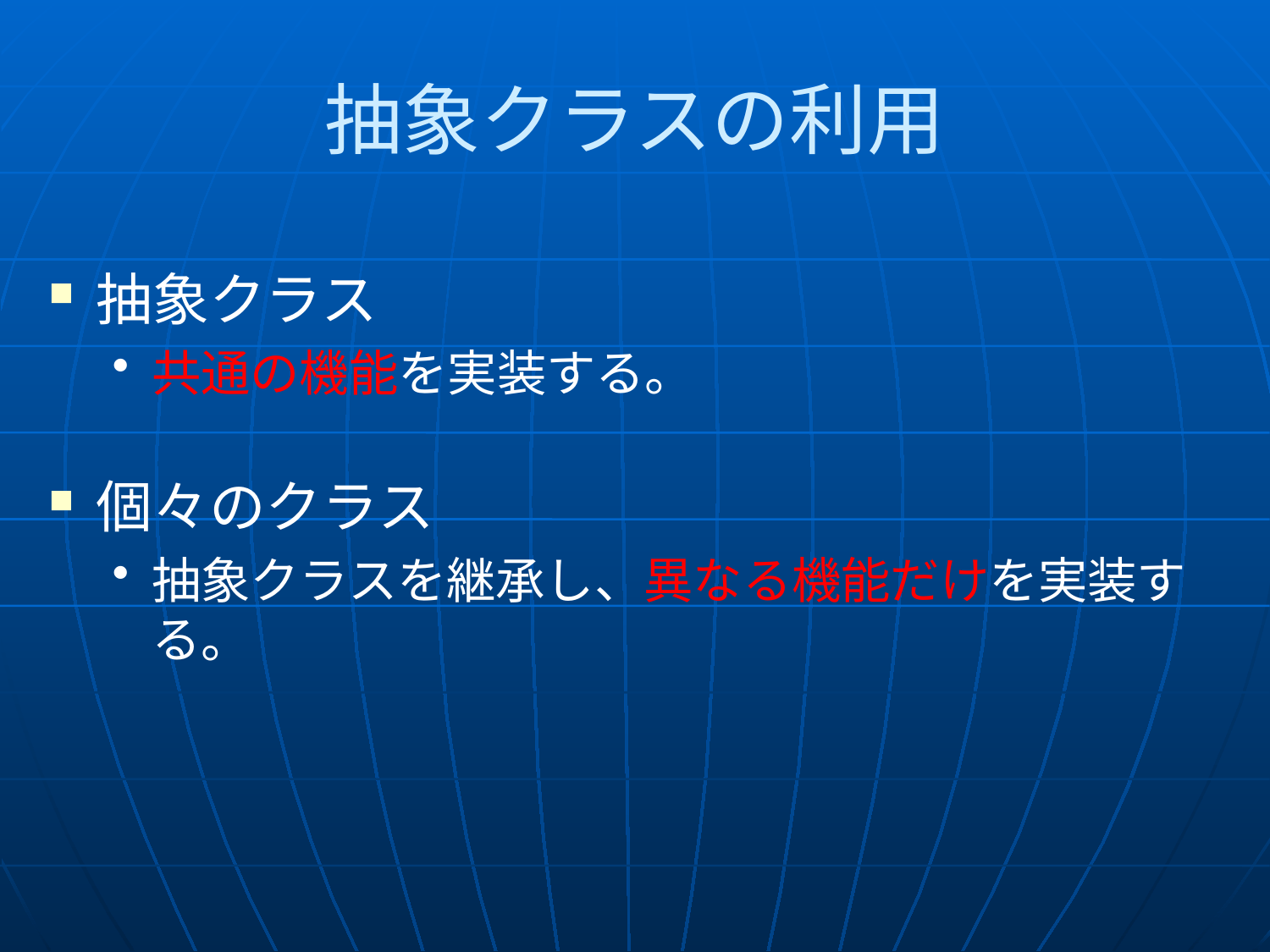

# 抽象クラスの利用
抽象クラス
共通の機能を実装する。
個々のクラス
抽象クラスを継承し、異なる機能だけを実装する。